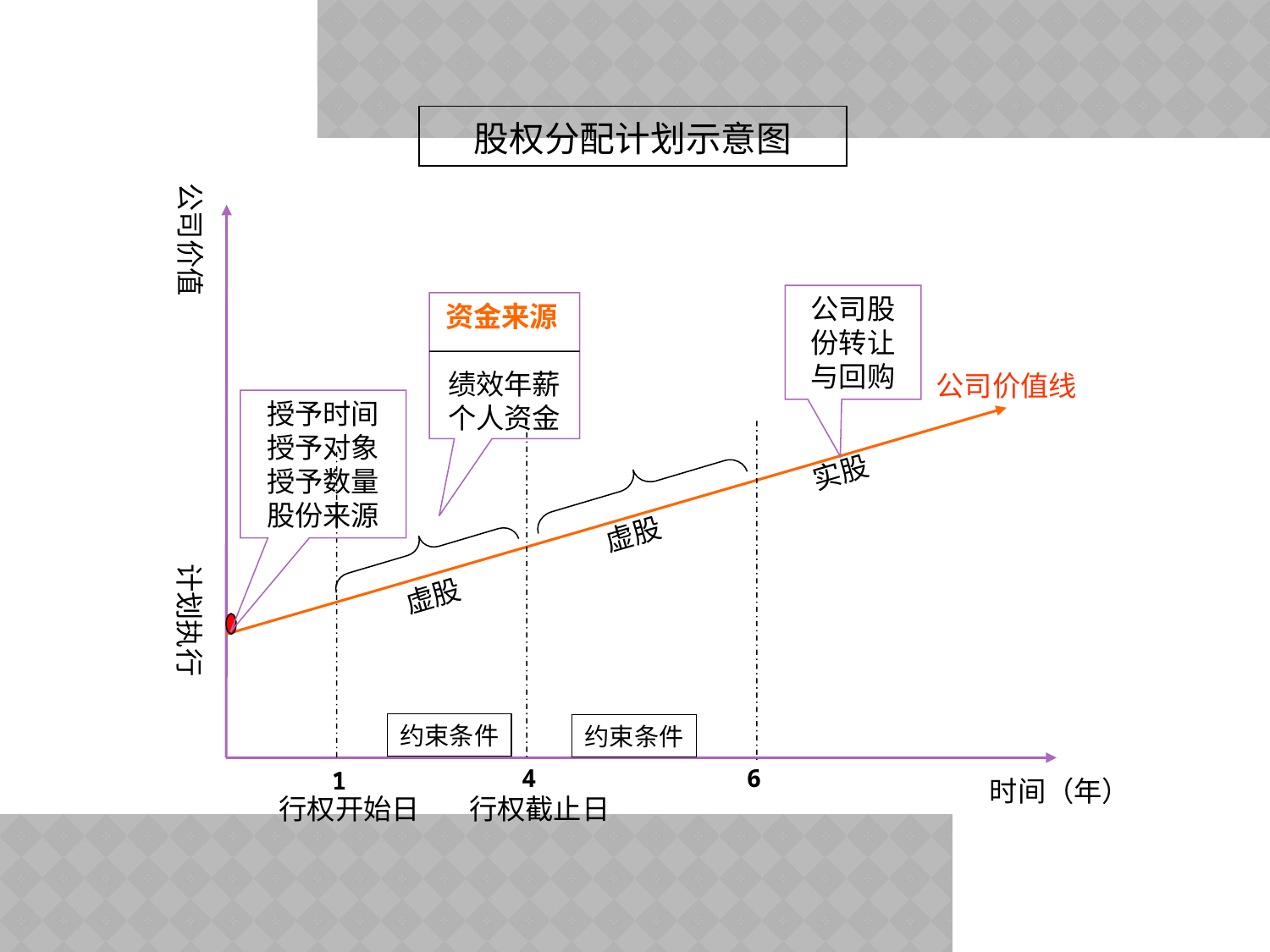

股权分配计划示意图
公司价值

公司股份转让与回购
资金来源

绩效年薪
个人资金

公司价值线

授予时间
授予对象
授予数量
股份来源

实股

虚股
计划执行
虚股

约束条件
约束条件
4
6

1
时间（年）
行权开始日
行权截止日